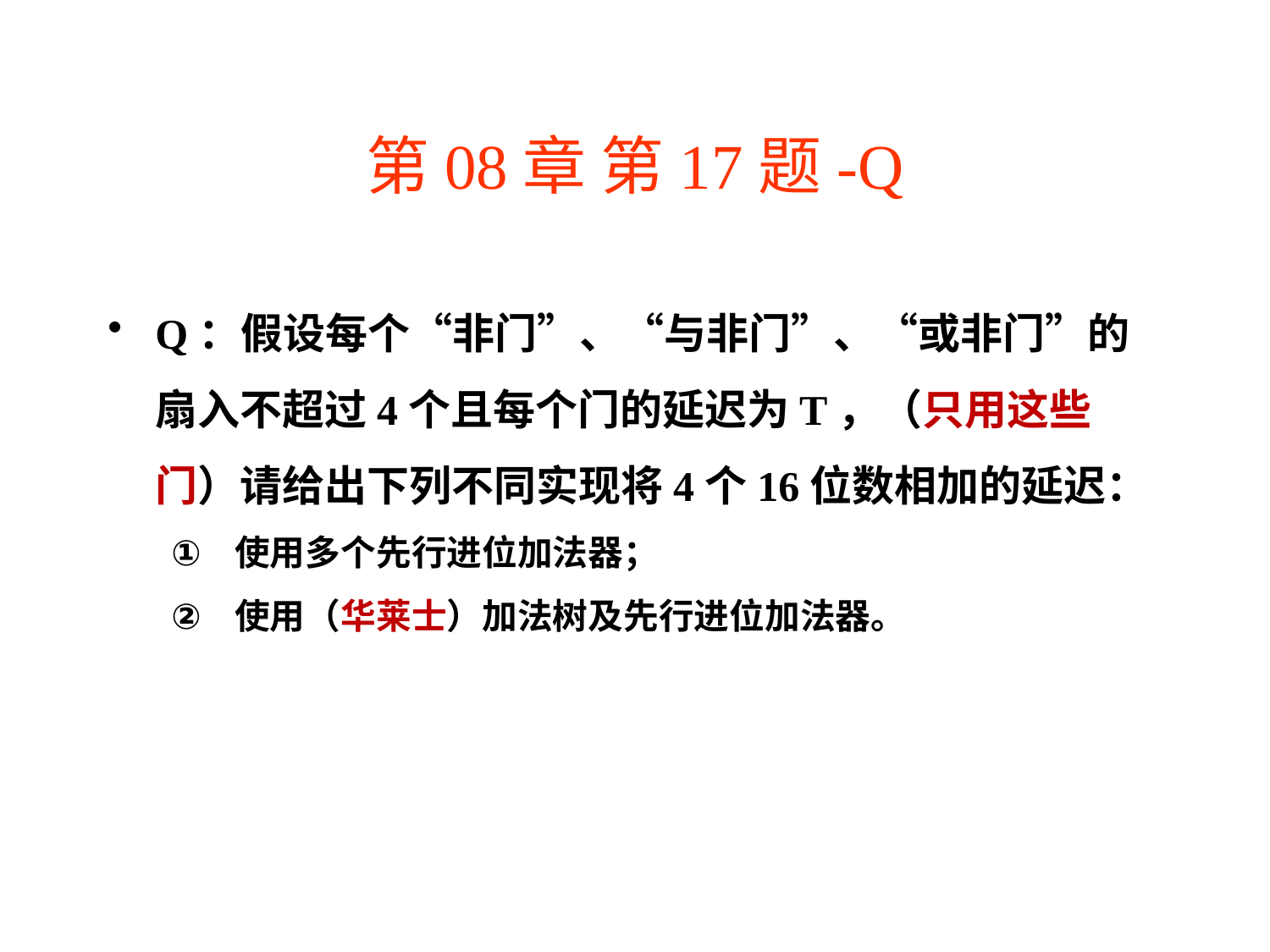

# 第08章 第17题-Q
Q：假设每个“非门”、“与非门”、“或非门”的扇入不超过4个且每个门的延迟为T，（只用这些门）请给出下列不同实现将4个16位数相加的延迟：
使用多个先行进位加法器；
使用（华莱士）加法树及先行进位加法器。